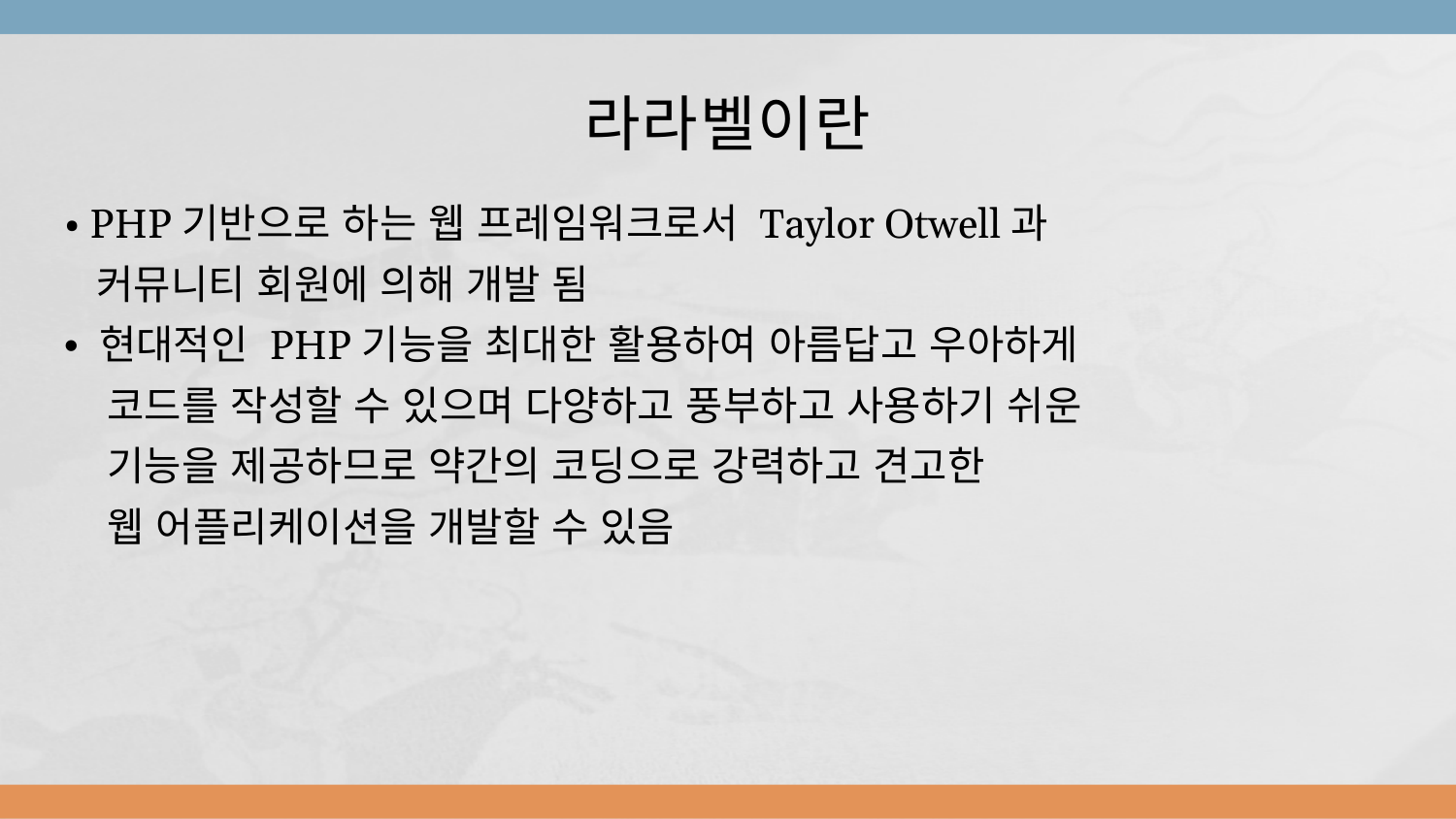

# 라라벨이란
• PHP기반으로 하는 웹 프레임워크로서 Taylor Otwell과
  커뮤니티 회원에 의해 개발 됨
• 현대적인 PHP기능을 최대한 활용하여 아름답고 우아하게
   코드를 작성할 수 있으며 다양하고 풍부하고 사용하기 쉬운
   기능을 제공하므로 약간의 코딩으로 강력하고 견고한
   웹 어플리케이션을 개발할 수 있음